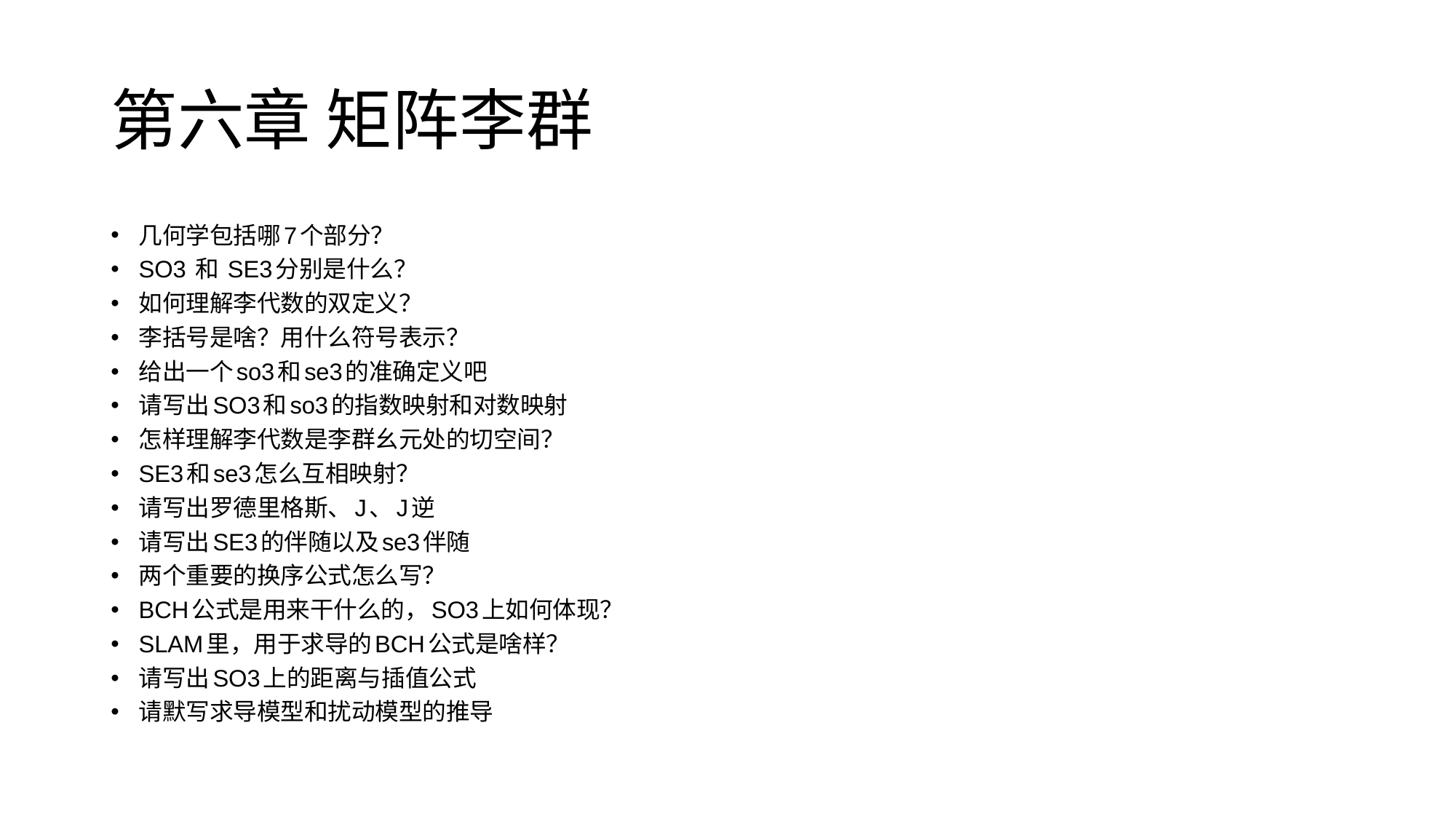

# 第六章 矩阵李群
几何学包括哪7个部分？
SO3 和 SE3分别是什么？
如何理解李代数的双定义？
李括号是啥？用什么符号表示？
给出一个so3和se3的准确定义吧
请写出SO3和so3的指数映射和对数映射
怎样理解李代数是李群幺元处的切空间？
SE3和se3怎么互相映射？
请写出罗德里格斯、J、J逆
请写出SE3的伴随以及se3伴随
两个重要的换序公式怎么写？
BCH公式是用来干什么的，SO3上如何体现？
SLAM里，用于求导的BCH公式是啥样？
请写出SO3上的距离与插值公式
请默写求导模型和扰动模型的推导